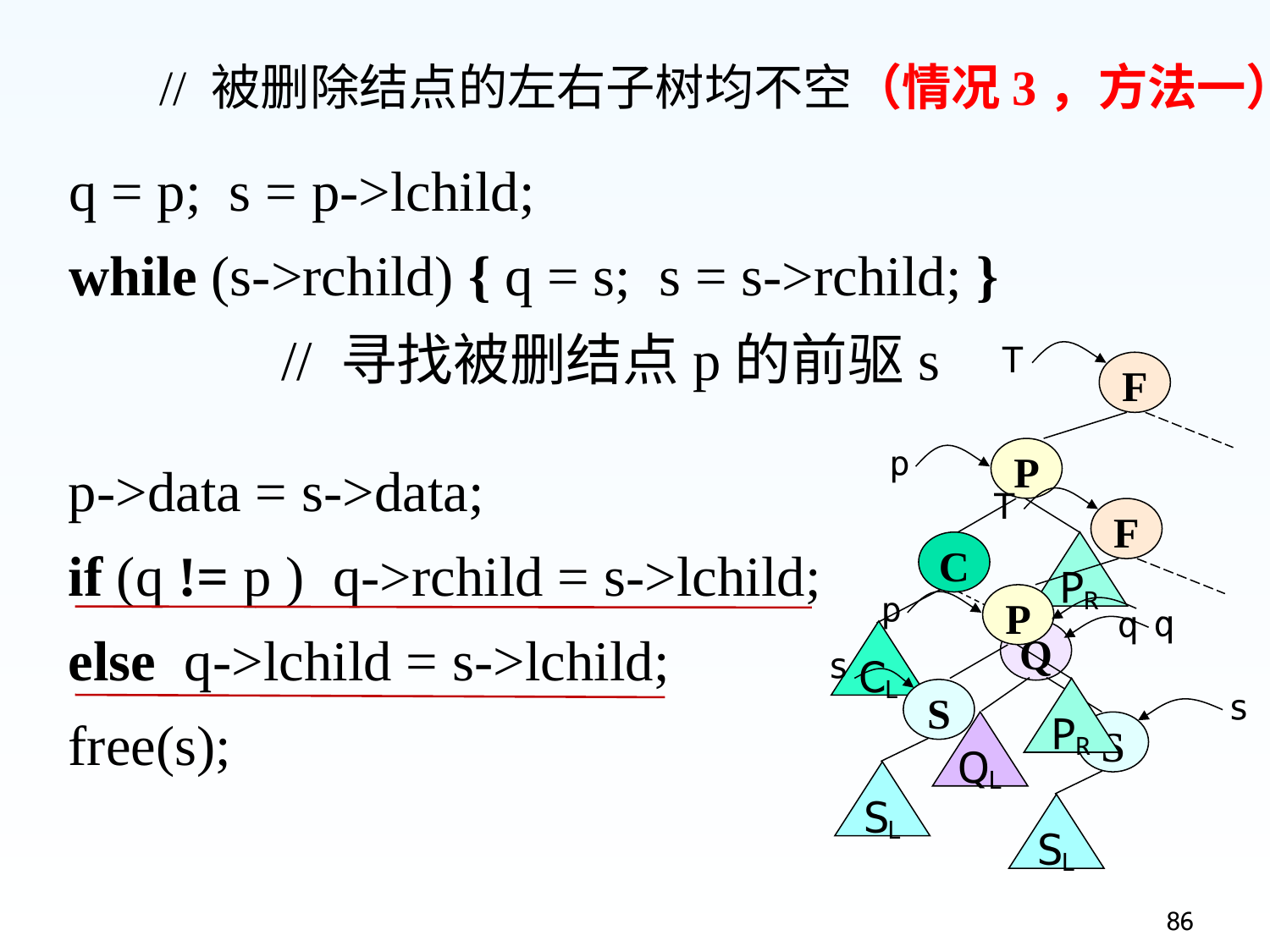

// 被删除结点的左右子树均不空（情况3，方法一）
q = p;  s = p->lchild;
while (s->rchild) { q = s;  s = s->rchild; }
               // 寻找被删结点p的前驱s
T

F

p
P

C
PR

q

Q
CL

s

QL
S

SL

p->data = s->data;
if (q != p )  q->rchild = s->lchild;
else  q->lchild = s->lchild;
free(s);
T

F

p
P

q
s

PR
S

SL
86